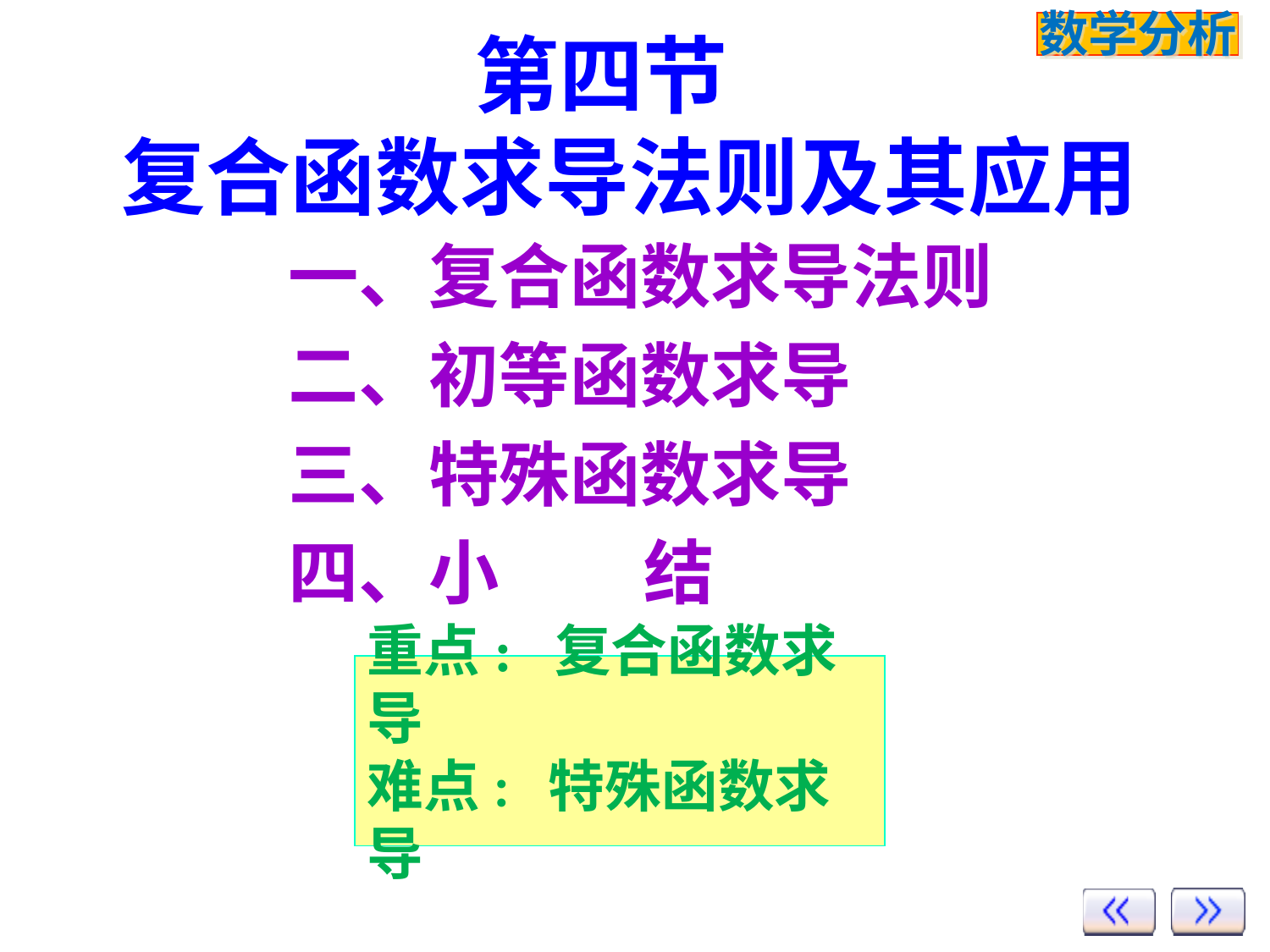

# 第四节 复合函数求导法则及其应用
一、复合函数求导法则
二、初等函数求导
三、特殊函数求导
四、小         结
重点:  复合函数求导
难点:  特殊函数求导